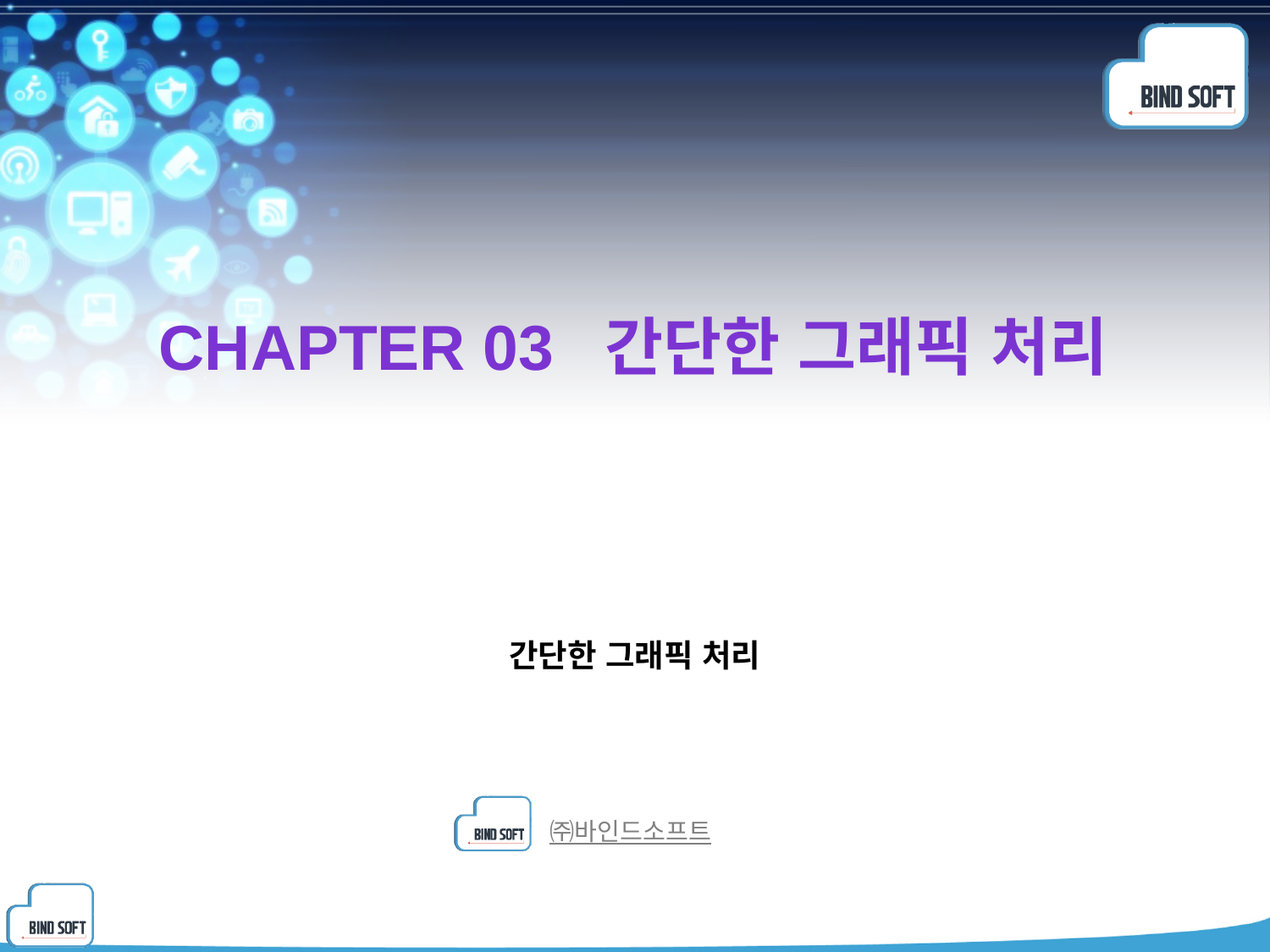

# CHAPTER 03  간단한 그래픽 처리
간단한 그래픽 처리